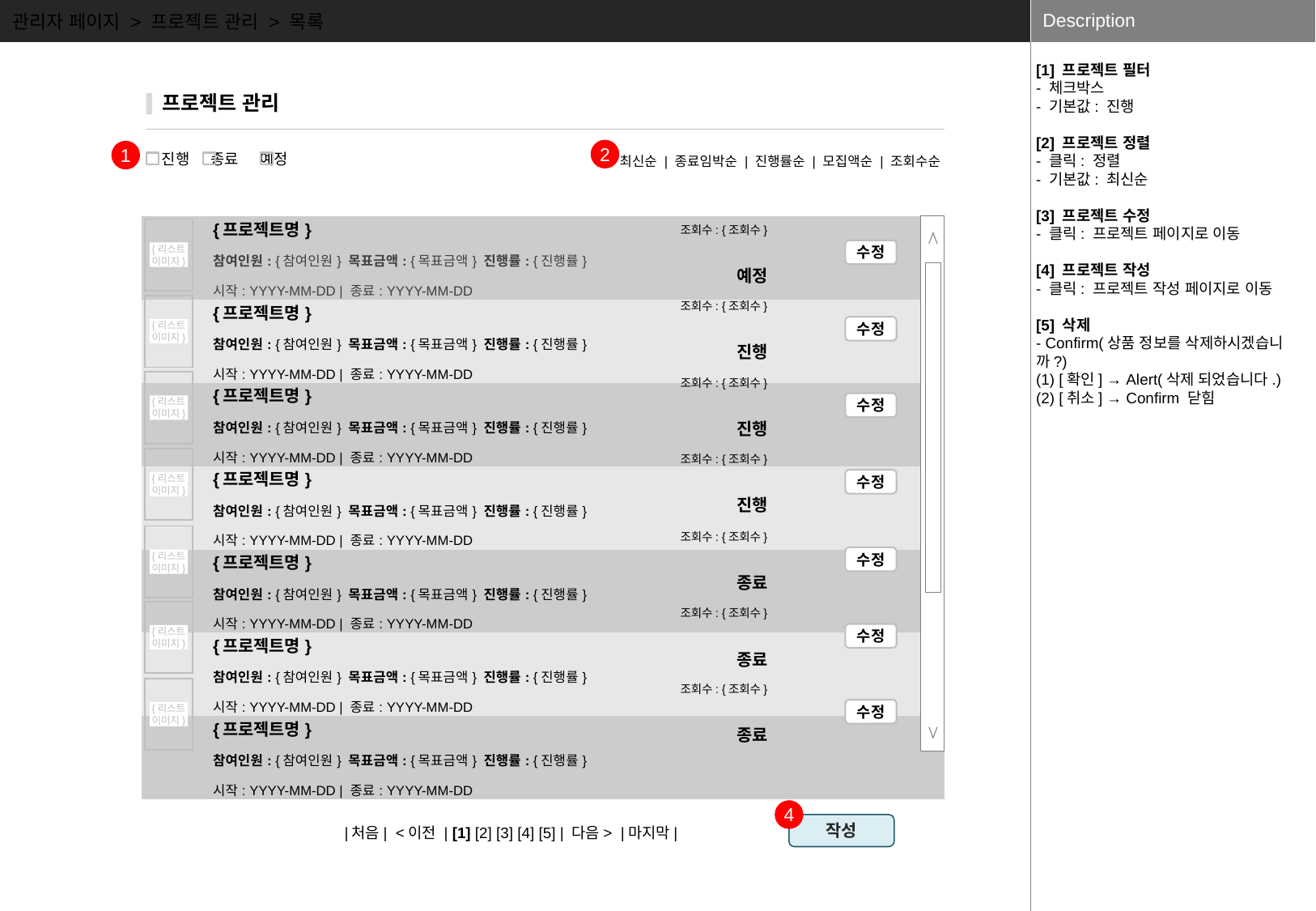

관리자 페이지 > 프로젝트 관리 > 목록

[1] 프로젝트 필터
- 체크박스
- 기본값: 진행

[2] 프로젝트 정렬
- 클릭: 정렬
- 기본값: 최신순

[3] 프로젝트 수정
- 클릭: 프로젝트 페이지로 이동

[4] 프로젝트 작성
- 클릭: 프로젝트 작성 페이지로 이동

[5] 삭제
- Confirm(상품 정보를 삭제하시겠습니까?)
(1) [확인] → Alert(삭제 되었습니다.)
(2) [취소] → Confirm 닫힘

 프로젝트 관리

2
1
진행     종료     예정

최신순 | 종료임박순 | 진행률순 | 모집액순 | 조회수순

| {프로젝트명} 참여인원: {참여인원} 목표금액: {목표금액} 진행률: {진행률} 시작: YYYY-MM-DD | 종료: YYYY-MM-DD |  |
| --- | --- |
| {프로젝트명} 참여인원: {참여인원} 목표금액: {목표금액} 진행률: {진행률} 시작: YYYY-MM-DD | 종료: YYYY-MM-DD |  |
| {프로젝트명} 참여인원: {참여인원} 목표금액: {목표금액} 진행률: {진행률} 시작: YYYY-MM-DD | 종료: YYYY-MM-DD |  |
| {프로젝트명} 참여인원: {참여인원} 목표금액: {목표금액} 진행률: {진행률} 시작: YYYY-MM-DD | 종료: YYYY-MM-DD |  |
| {프로젝트명} 참여인원: {참여인원} 목표금액: {목표금액} 진행률: {진행률} 시작: YYYY-MM-DD | 종료: YYYY-MM-DD |  |
| {프로젝트명} 참여인원: {참여인원} 목표금액: {목표금액} 진행률: {진행률} 시작: YYYY-MM-DD | 종료: YYYY-MM-DD |  |
| {프로젝트명} 참여인원: {참여인원} 목표금액: {목표금액} 진행률: {진행률} 시작: YYYY-MM-DD | 종료: YYYY-MM-DD |  |
조회수: {조회수}
|  |
| --- |
수정
{리스트
이미지}
예정
조회수: {조회수}
|  |
| --- |
수정
{리스트
이미지}
진행
조회수: {조회수}
|  |
| --- |
수정
{리스트
이미지}
진행
조회수: {조회수}
|  |
| --- |
수정
{리스트
이미지}
진행
조회수: {조회수}
|  |
| --- |
수정
{리스트
이미지}
종료
조회수: {조회수}
|  |
| --- |
수정
{리스트
이미지}
종료
조회수: {조회수}
|  |
| --- |
수정
{리스트
이미지}
종료
4
작성
|처음|  <이전 | [1] [2] [3] [4] [5] | 다음>  |마지막|